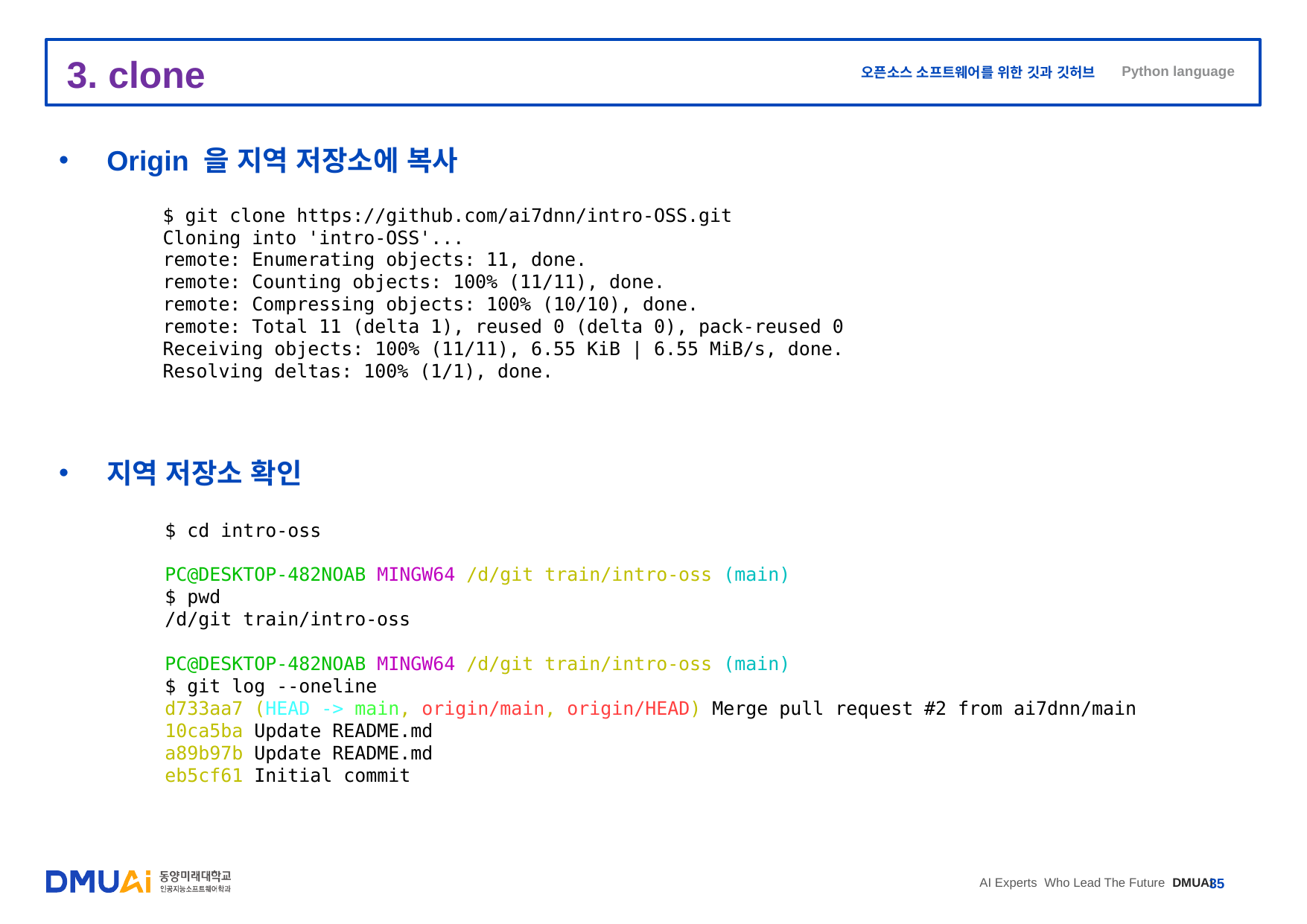

# 3. clone
Origin 을 지역 저장소에 복사

지역 저장소 확인
$ git clone https://github.com/ai7dnn/intro-OSS.git
Cloning into 'intro-OSS'...
remote: Enumerating objects: 11, done.
remote: Counting objects: 100% (11/11), done.
remote: Compressing objects: 100% (10/10), done.
remote: Total 11 (delta 1), reused 0 (delta 0), pack-reused 0
Receiving objects: 100% (11/11), 6.55 KiB | 6.55 MiB/s, done.
Resolving deltas: 100% (1/1), done.
$ cd intro-oss

PC@DESKTOP-482NOAB MINGW64 /d/git train/intro-oss (main)
$ pwd
/d/git train/intro-oss

PC@DESKTOP-482NOAB MINGW64 /d/git train/intro-oss (main)
$ git log --oneline
d733aa7 (HEAD -> main, origin/main, origin/HEAD) Merge pull request #2 from ai7dnn/main
10ca5ba Update README.md
a89b97b Update README.md
eb5cf61 Initial commit